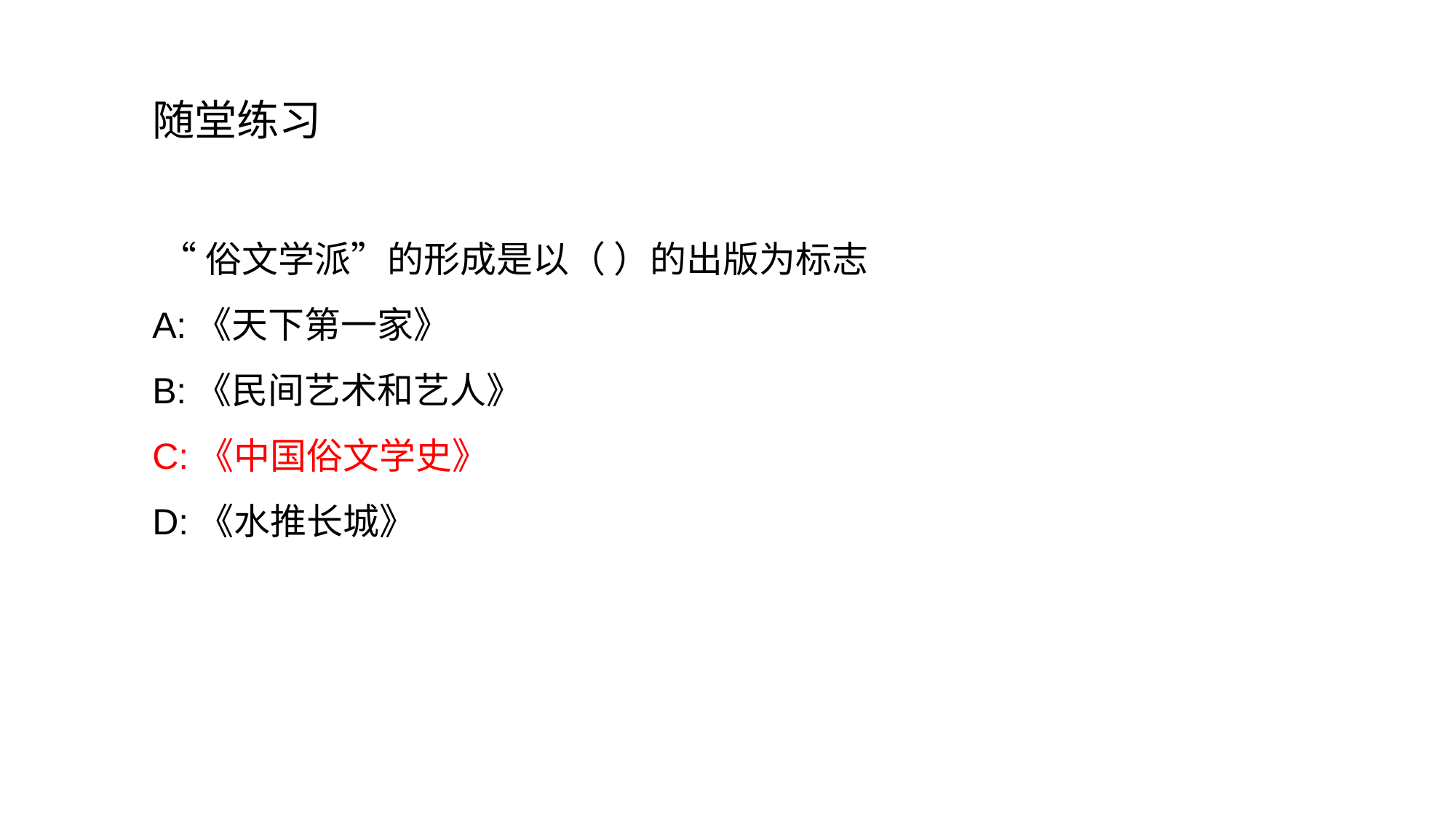

随堂练习
 “俗文学派”的形成是以（ ）的出版为标志
A:《天下第一家》
B:《民间艺术和艺人》
C:《中国俗文学史》
D:《水推长城》